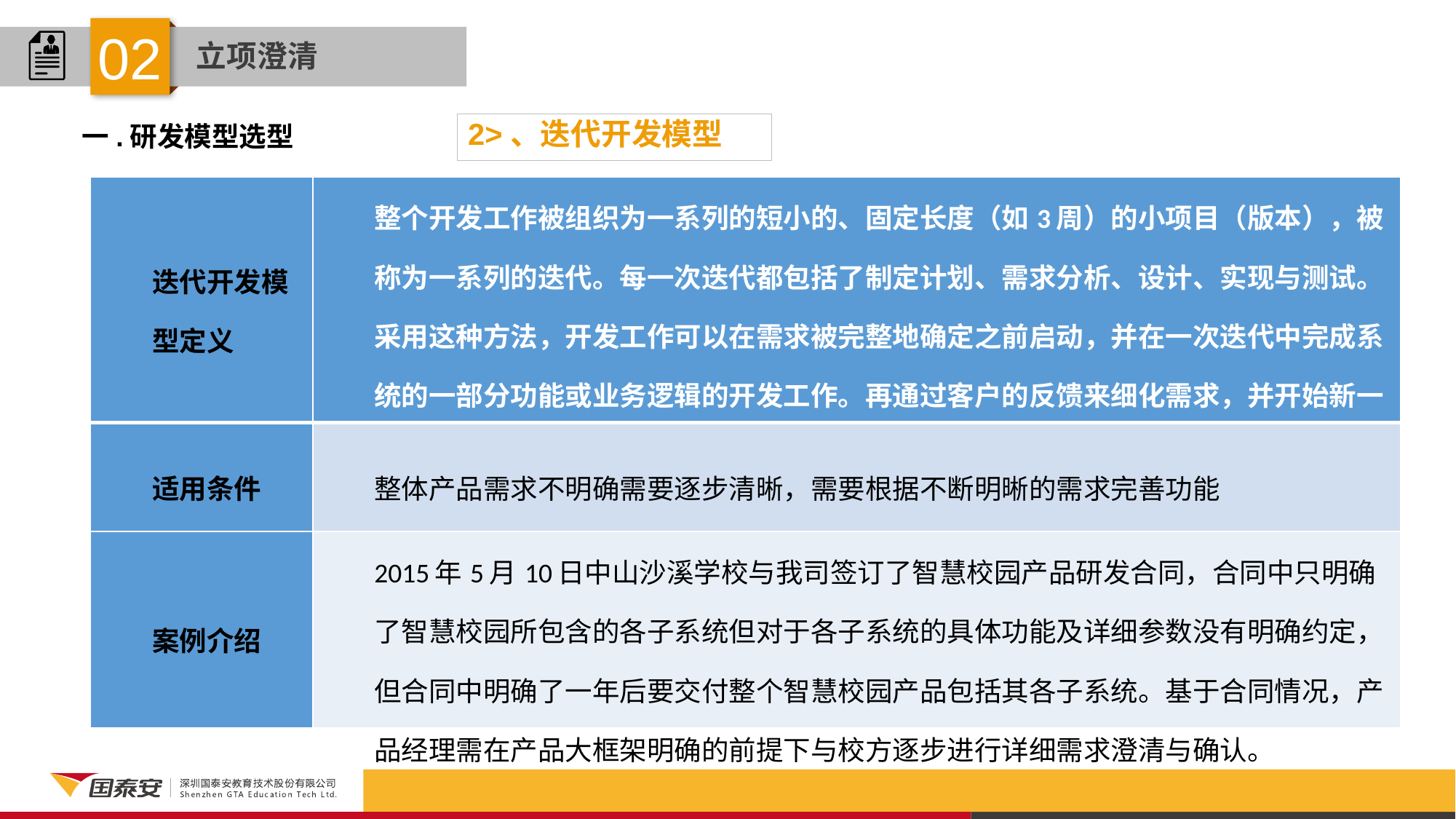

02

立项澄清

一.研发模型选型
2>、迭代开发模型
| 迭代开发模型定义 | 整个开发工作被组织为一系列的短小的、固定长度（如3周）的小项目（版本），被称为一系列的迭代。每一次迭代都包括了制定计划、需求分析、设计、实现与测试。采用这种方法，开发工作可以在需求被完整地确定之前启动，并在一次迭代中完成系统的一部分功能或业务逻辑的开发工作。再通过客户的反馈来细化需求，并开始新一轮的迭代。 |
| --- | --- |
| 适用条件 | 整体产品需求不明确需要逐步清晰，需要根据不断明晰的需求完善功能 |
| 案例介绍 | 2015年5月10日中山沙溪学校与我司签订了智慧校园产品研发合同，合同中只明确了智慧校园所包含的各子系统但对于各子系统的具体功能及详细参数没有明确约定，但合同中明确了一年后要交付整个智慧校园产品包括其各子系统。基于合同情况，产品经理需在产品大框架明确的前提下与校方逐步进行详细需求澄清与确认。 |